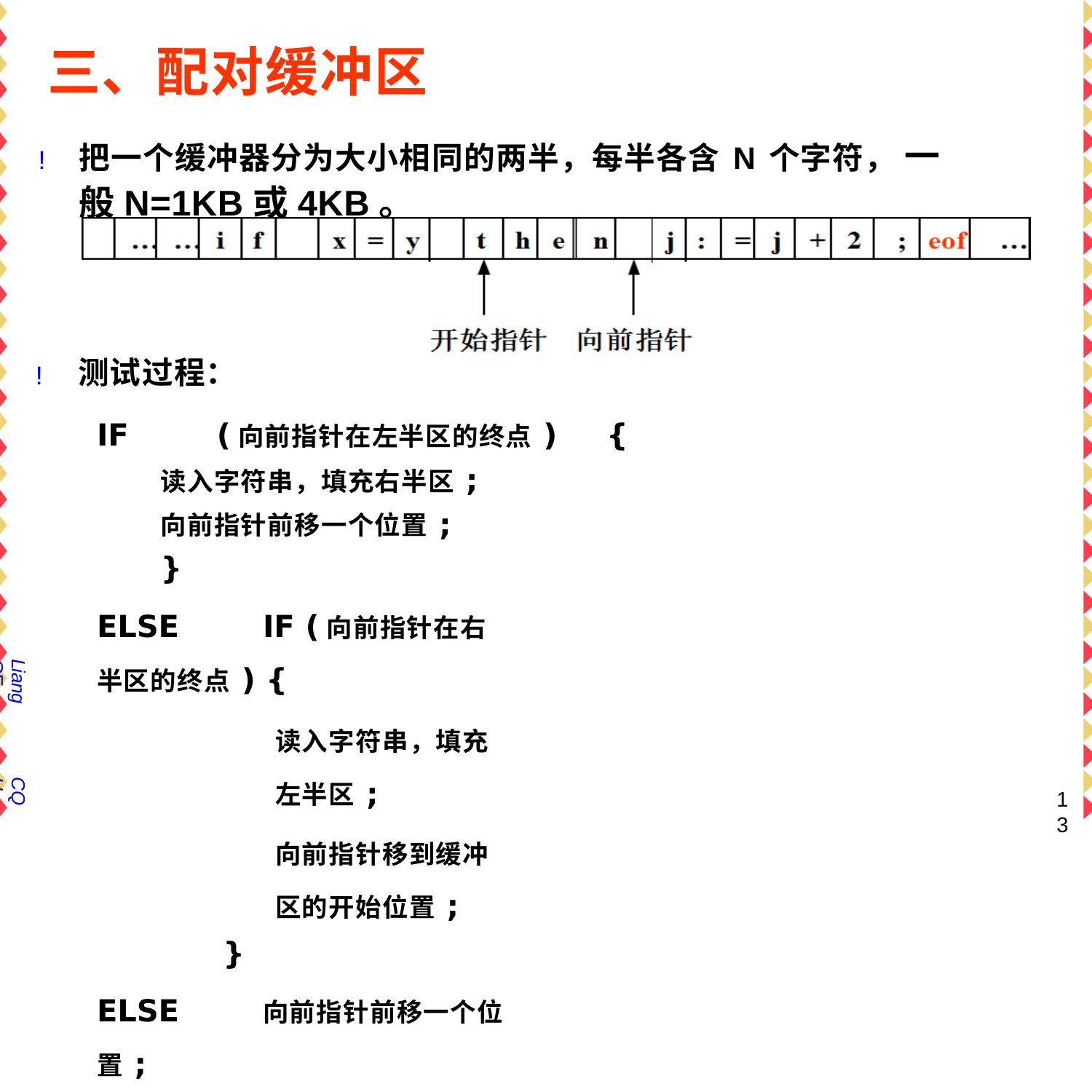

# 三、配对缓冲区
!	把一个缓冲器分为大小相同的两半，每半各含N个字符， 一般N=1KB或4KB。

!	测试过程：
IF	(向前指针在左半区的终点)	{
读入字符串，填充右半区; 向前指针前移一个位置;
}
ELSE	IF (向前指针在右半区的终点) {
读入字符串，填充左半区;
向前指针移到缓冲区的开始位置;
}
ELSE	向前指针前移一个位置;
Liang GE
CQU
13